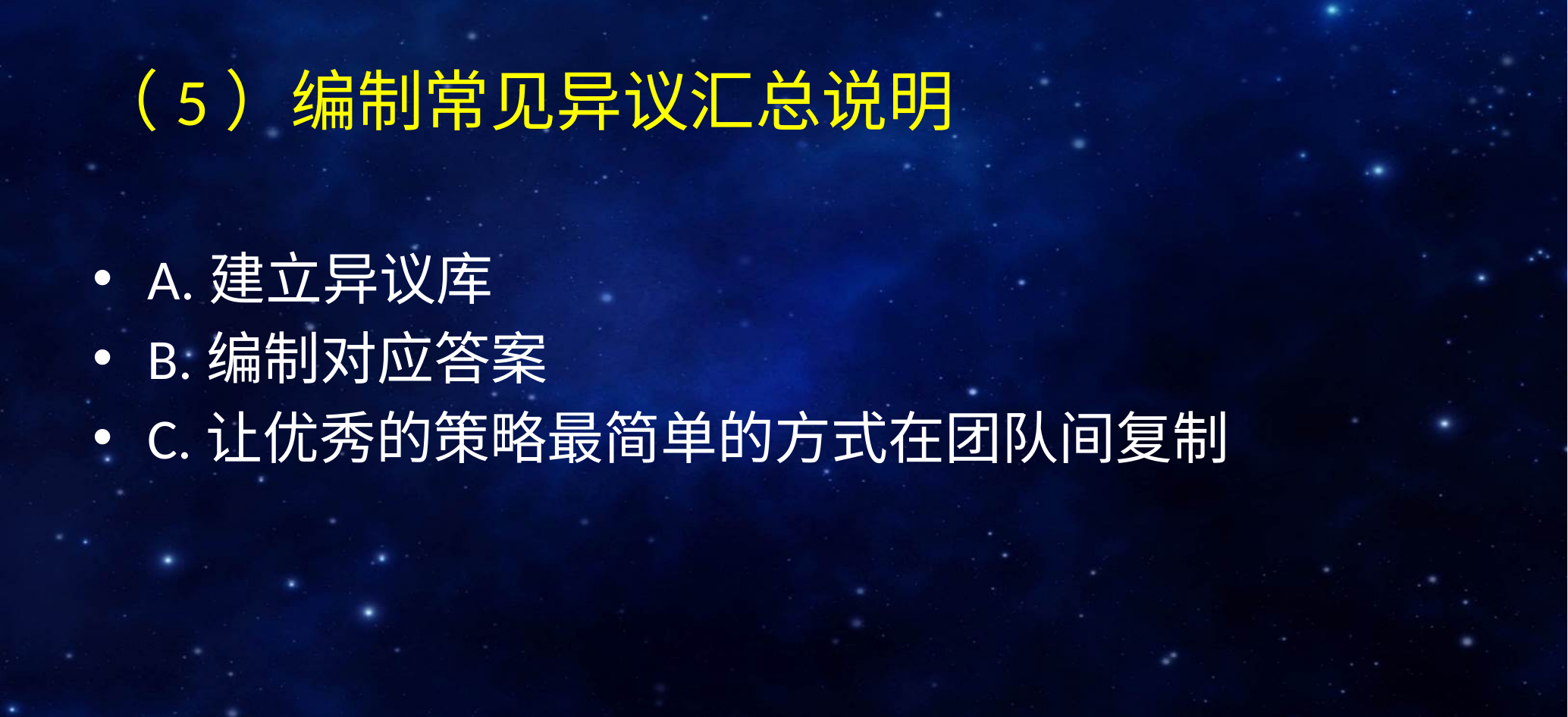

（5）编制常见异议汇总说明

A.建立异议库
B.编制对应答案
C.让优秀的策略最简单的方式在团队间复制